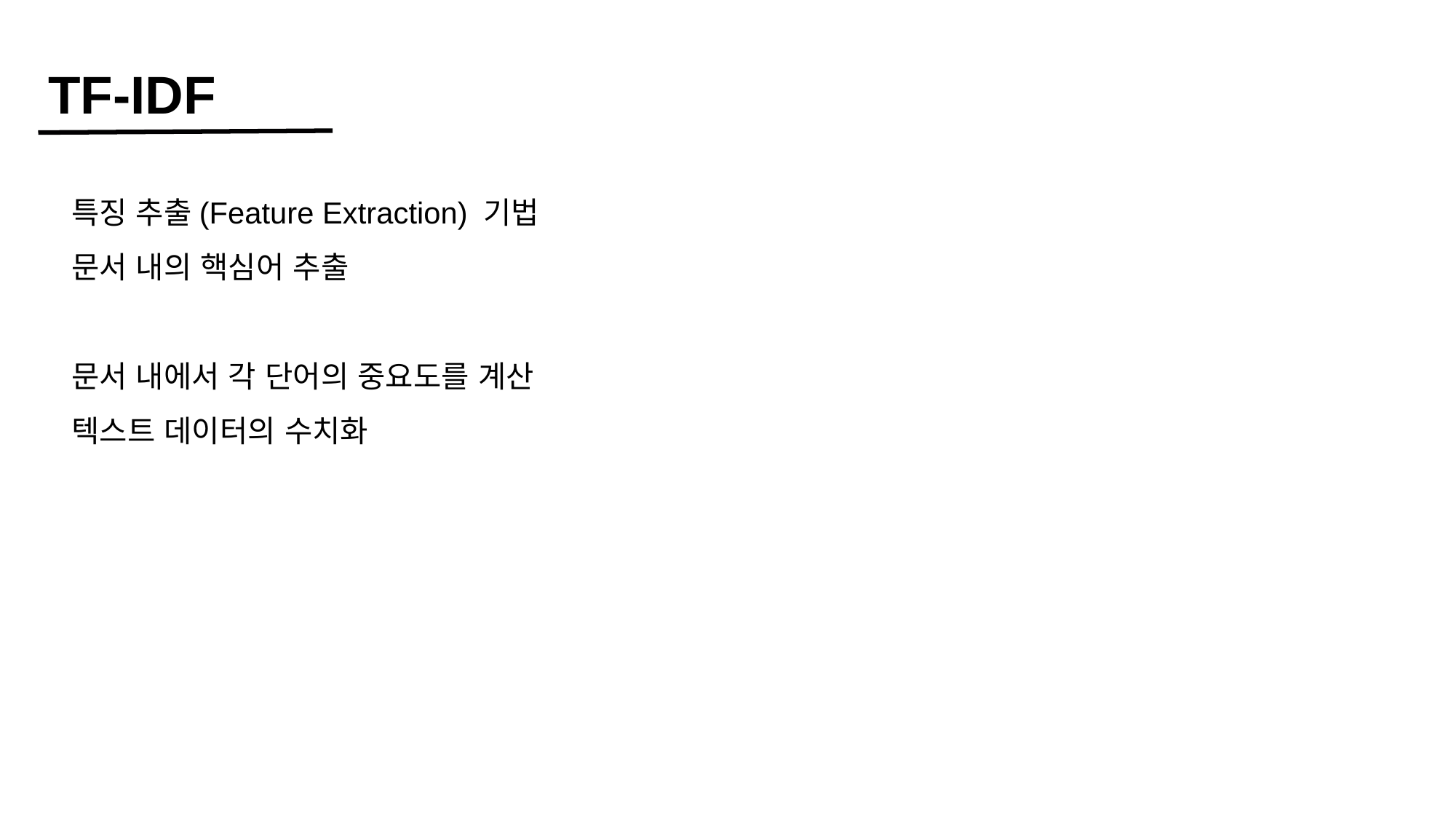

TF-IDF
특징 추출(Feature Extraction) 기법
문서 내의 핵심어 추출

문서 내에서 각 단어의 중요도를 계산
텍스트 데이터의 수치화